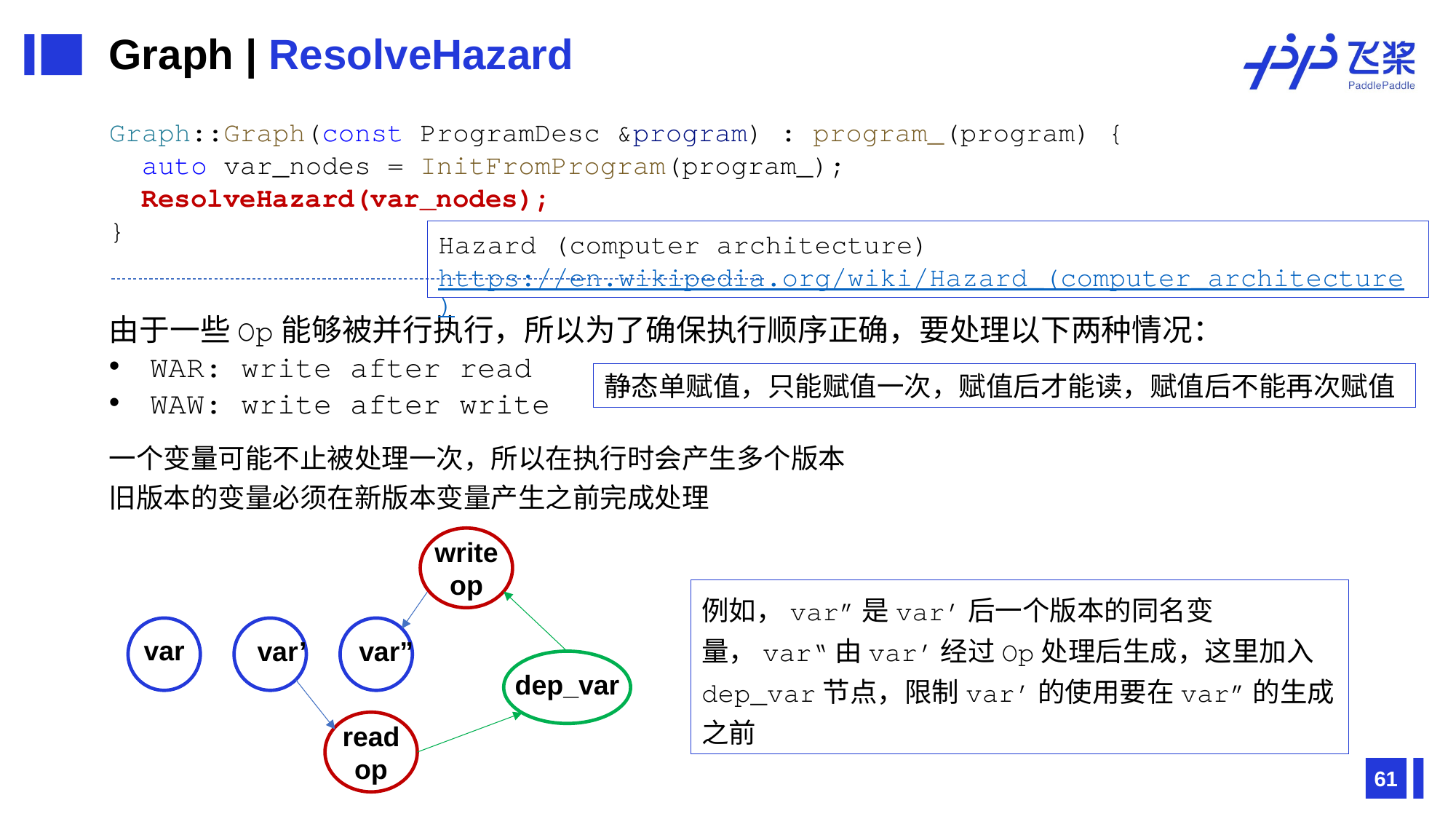

Graph | ResolveHazard
Graph::Graph(const ProgramDesc &program) : program_(program) {
  auto var_nodes = InitFromProgram(program_);
  ResolveHazard(var_nodes);
}
Hazard (computer architecture)
https://en.wikipedia.org/wiki/Hazard_(computer_architecture)
由于一些Op能够被并行执行，所以为了确保执行顺序正确，要处理以下两种情况：
WAR: write after read
WAW: write after write
静态单赋值，只能赋值一次，赋值后才能读，赋值后不能再次赋值
一个变量可能不止被处理一次，所以在执行时会产生多个版本
旧版本的变量必须在新版本变量产生之前完成处理

write op
例如，var”是var’后一个版本的同名变量，var“由var’经过Op处理后生成，这里加入dep_var节点，限制var’的使用要在var”的生成之前

var

var’

var”

dep_var

read op
61